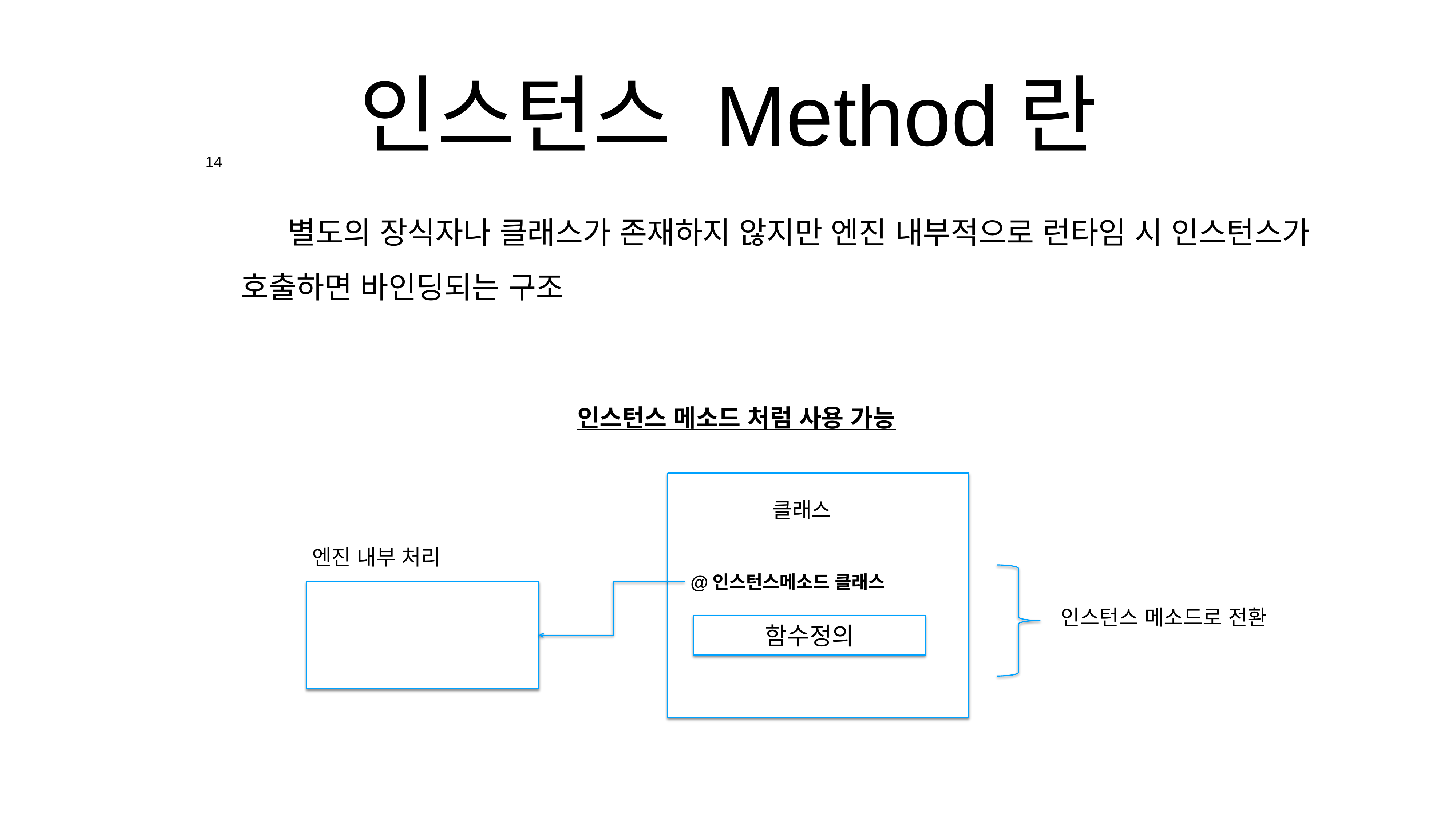

# 인스턴스 Method란
14
별도의 장식자나 클래스가 존재하지 않지만 엔진 내부적으로 런타임 시 인스턴스가 호출하면 바인딩되는 구조
인스턴스 메소드 처럼 사용 가능

클래스
엔진 내부 처리
@인스턴스메소드 클래스

인스턴스 메소드로 전환
함수정의